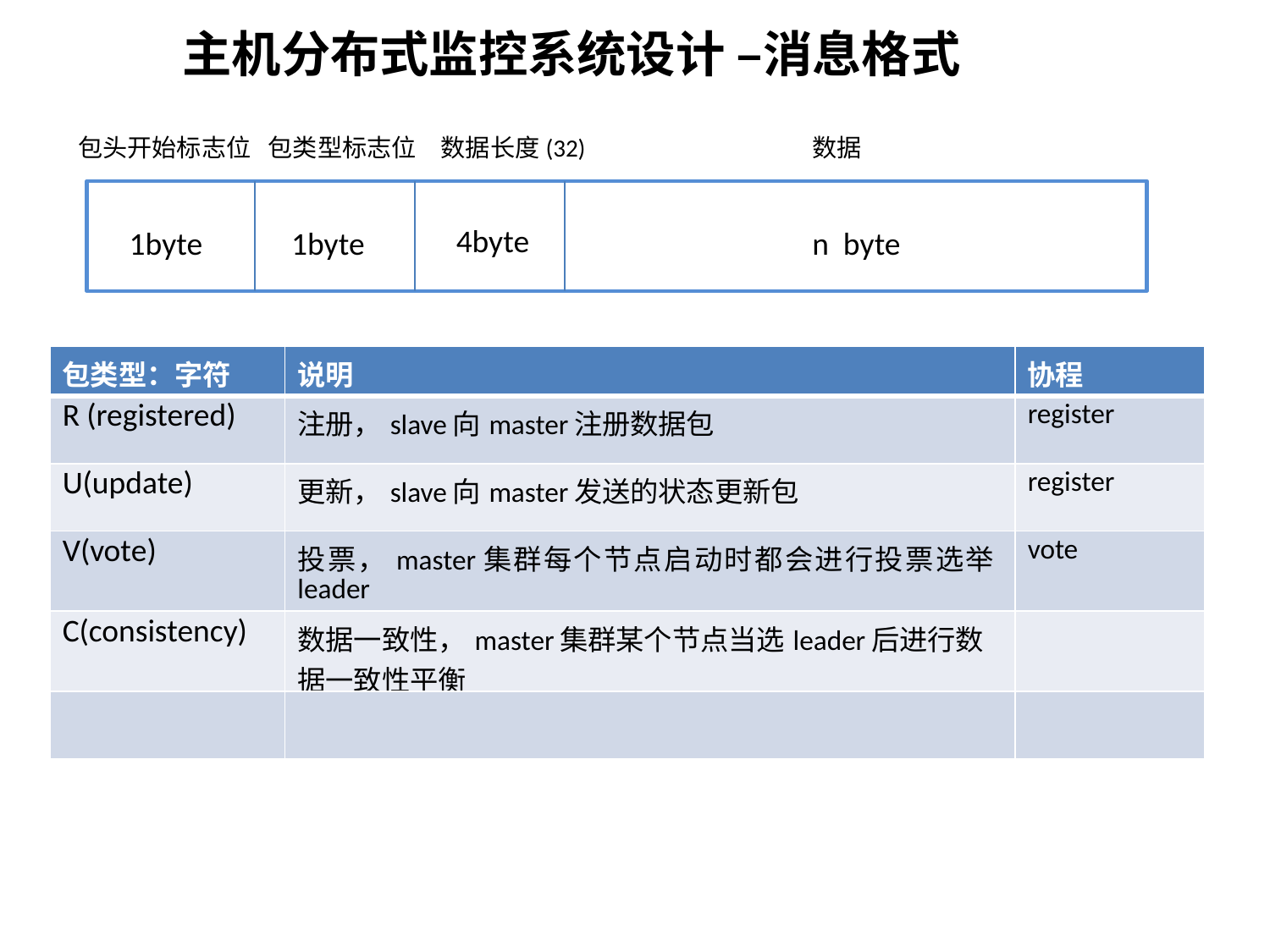

主机分布式监控系统设计 –消息格式
包头开始标志位
包类型标志位
数据长度(32)
数据

4byte
1byte
1byte
n  byte
| 包类型：字符 | 说明 | 协程 |
| --- | --- | --- |
| R (registered) | 注册，slave向master注册数据包 | register |
| U(update) | 更新，slave向master发送的状态更新包 | register |
| V(vote) | 投票，master集群每个节点启动时都会进行投票选举leader | vote |
| C(consistency) | 数据一致性，master集群某个节点当选leader后进行数据一致性平衡 |  |
|  |  |  |